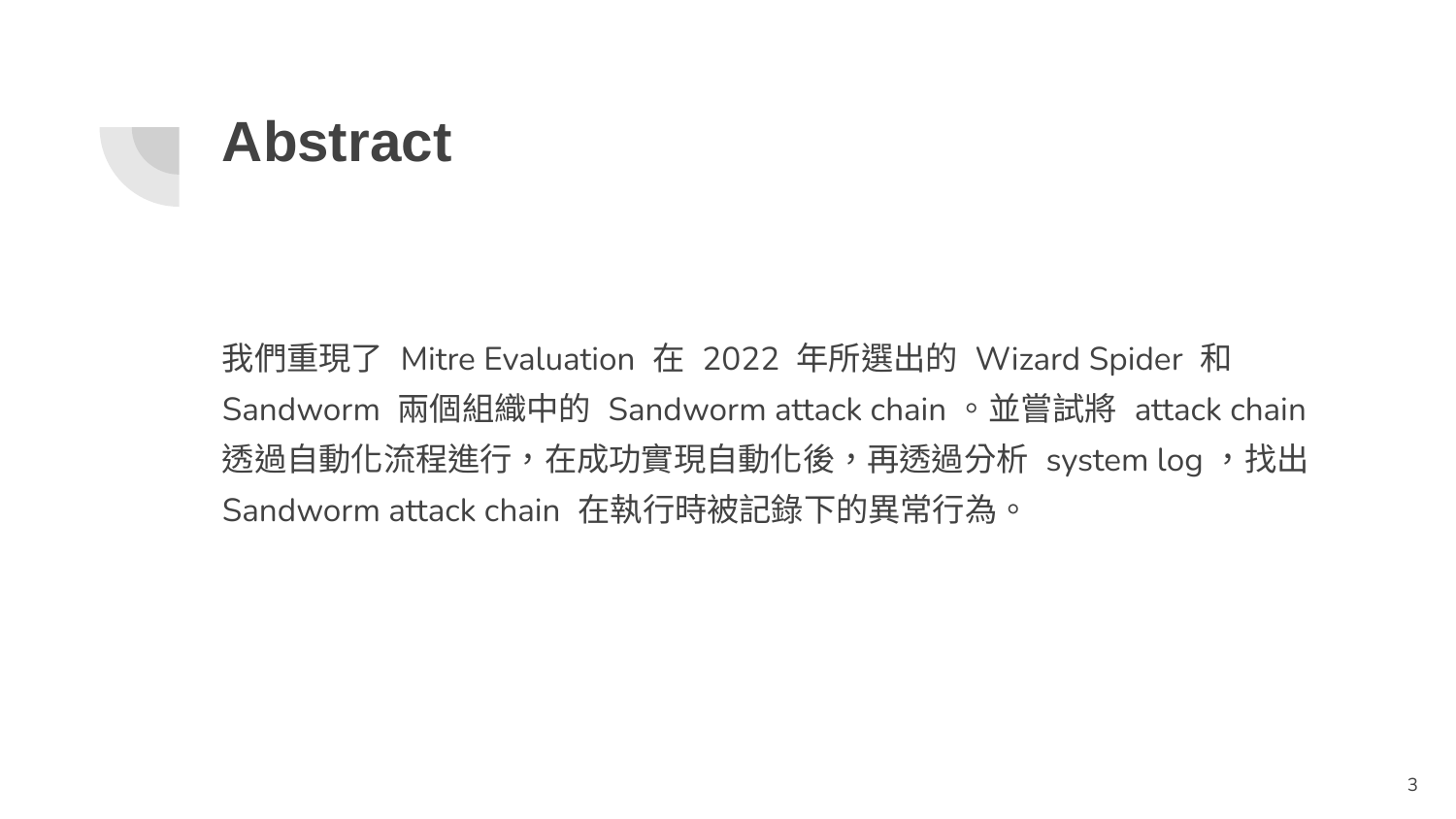

# Abstract
我們重現了 Mitre Evaluation 在 2022 年所選出的 Wizard Spider 和Sandworm 兩個組織中的 Sandworm attack chain。並嘗試將 attack chain 透過自動化流程進行，在成功實現自動化後，再透過分析 system log，找出 Sandworm attack chain 在執行時被記錄下的異常行為。
3